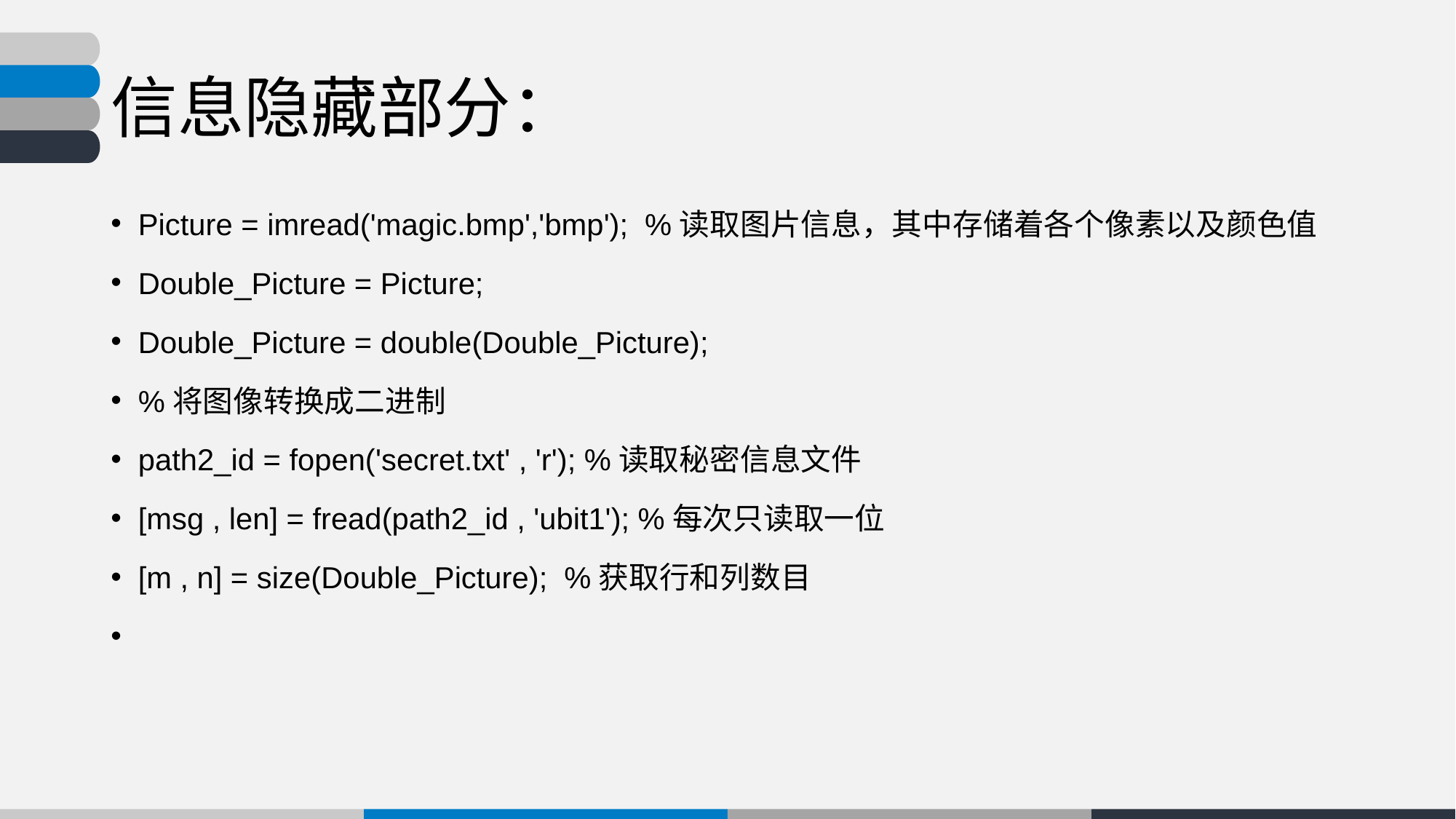

# 信息隐藏部分：
Picture = imread('magic.bmp','bmp');  %读取图片信息，其中存储着各个像素以及颜色值
Double_Picture = Picture;
Double_Picture = double(Double_Picture);
%将图像转换成二进制
path2_id = fopen('secret.txt' , 'r'); %读取秘密信息文件
[msg , len] = fread(path2_id , 'ubit1'); %每次只读取一位
[m , n] = size(Double_Picture);  %获取行和列数目